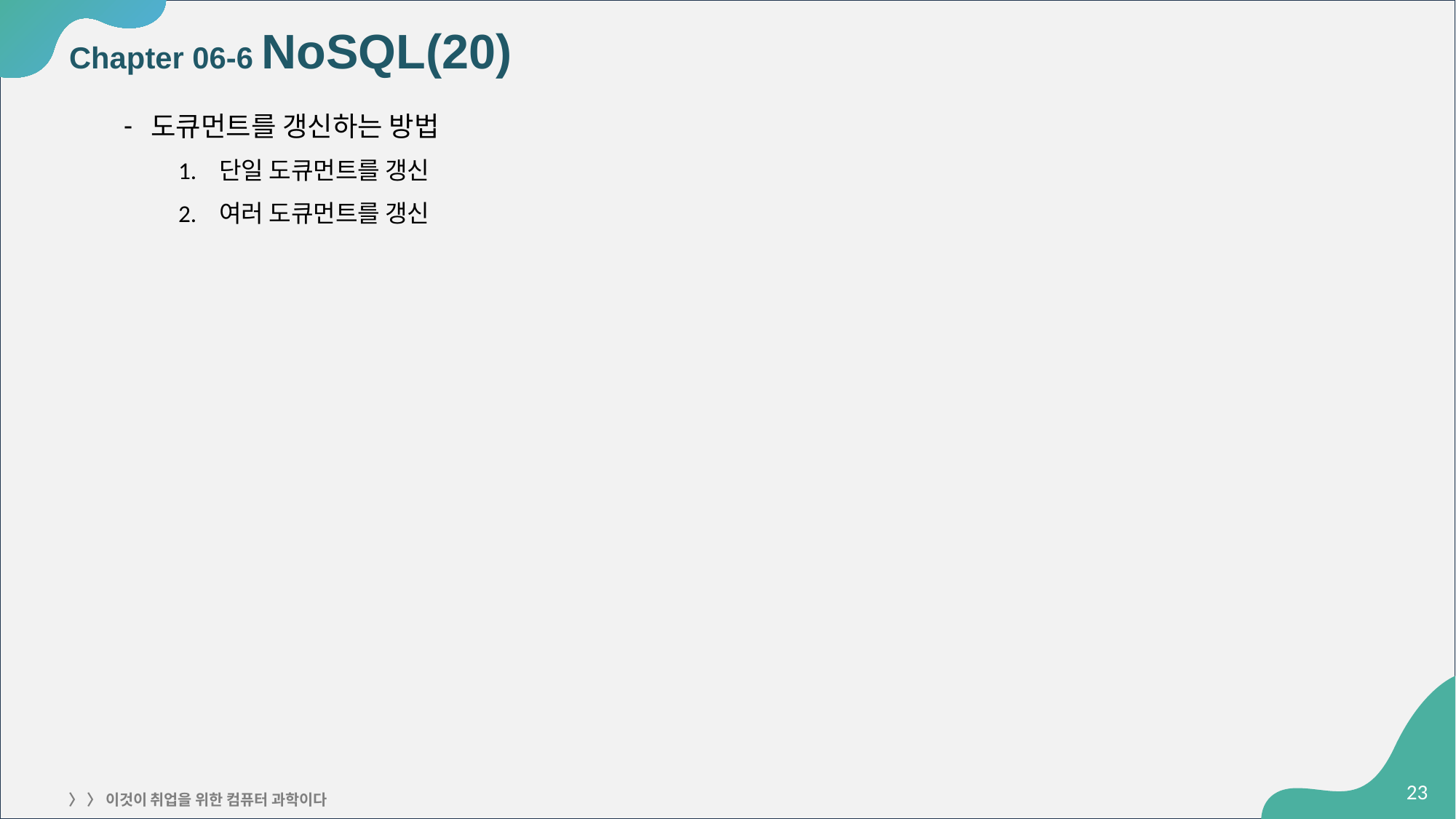

# Chapter 06-6 NoSQL(20)
도큐먼트를 갱신하는 방법
단일 도큐먼트를 갱신
여러 도큐먼트를 갱신
23
〉 〉 이것이 취업을 위한 컴퓨터 과학이다